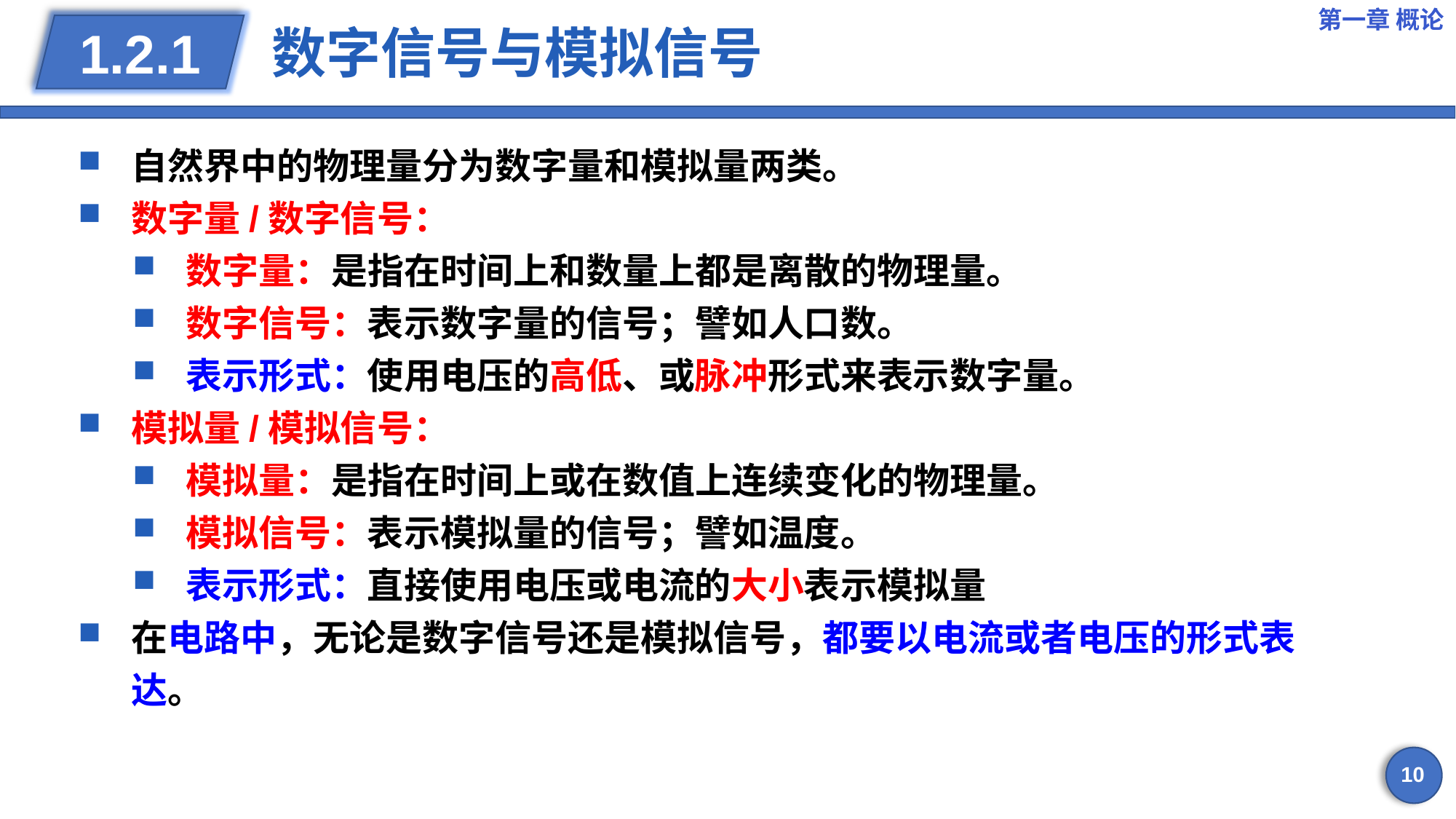

第一章 概论
# 数字信号与模拟信号
1.2.1
自然界中的物理量分为数字量和模拟量两类。
数字量/数字信号：
数字量：是指在时间上和数量上都是离散的物理量。
数字信号：表示数字量的信号；譬如人口数。
表示形式：使用电压的高低、或脉冲形式来表示数字量。
模拟量/模拟信号：
模拟量：是指在时间上或在数值上连续变化的物理量。
模拟信号：表示模拟量的信号；譬如温度。
表示形式：直接使用电压或电流的大小表示模拟量
在电路中，无论是数字信号还是模拟信号，都要以电流或者电压的形式表达。
10